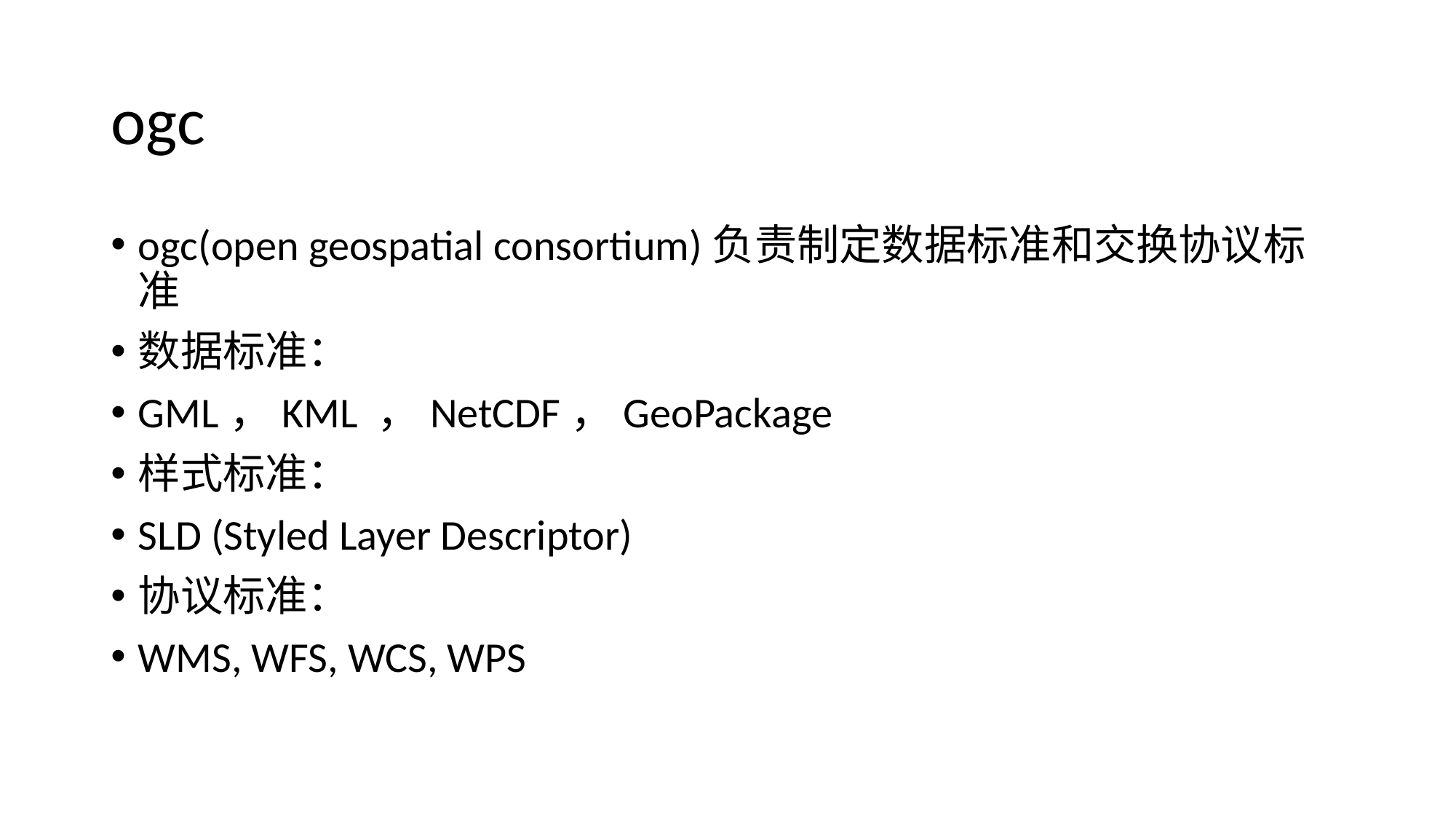

# ogc
ogc(open geospatial consortium)负责制定数据标准和交换协议标准
数据标准：
GML，KML ，NetCDF，GeoPackage
样式标准：
SLD (Styled Layer Descriptor)
协议标准：
WMS, WFS, WCS, WPS